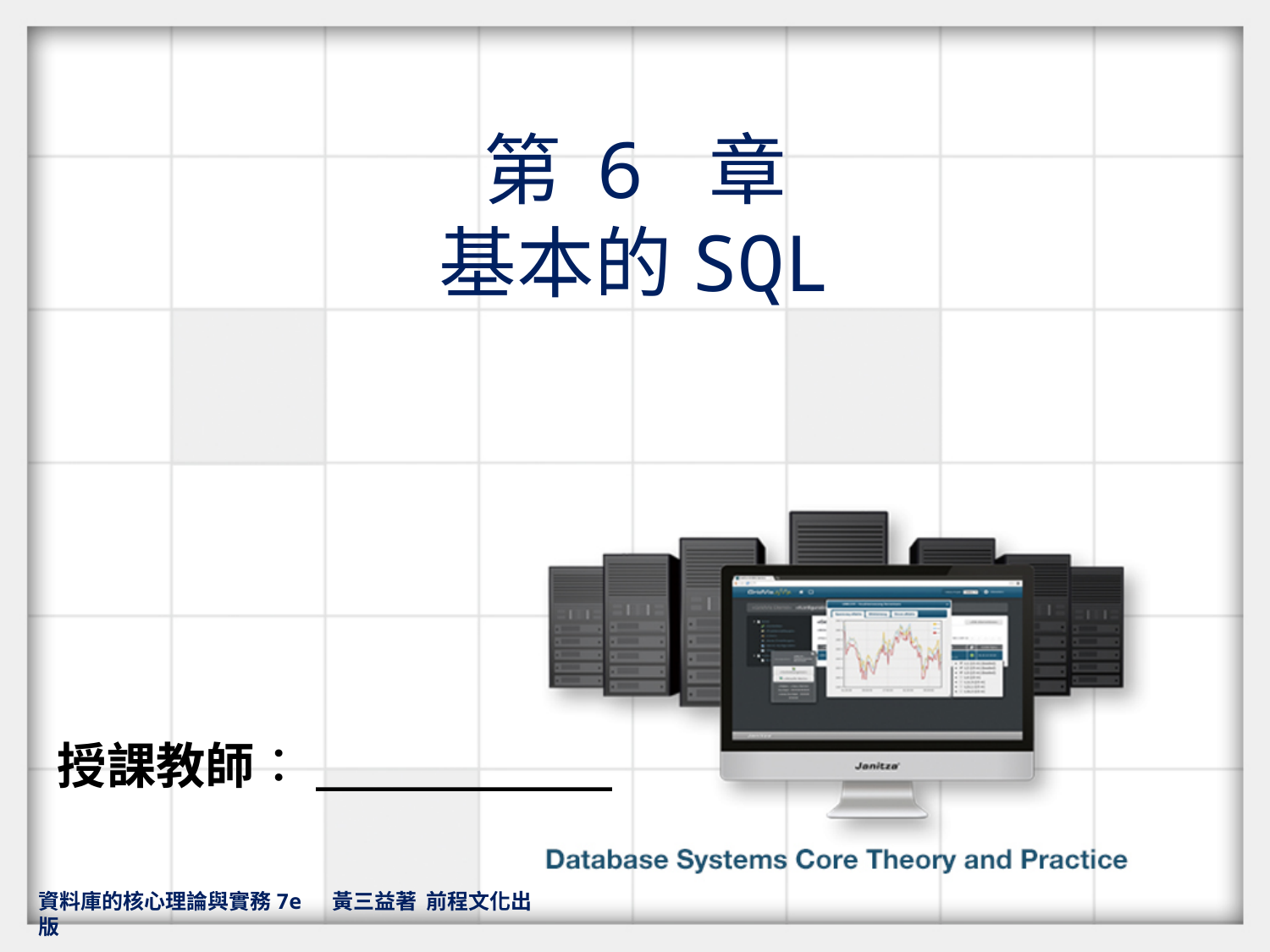

第 6 章
基本的SQL
授課教師：__________
資料庫的核心理論與實務7e  黃三益著  前程文化出版